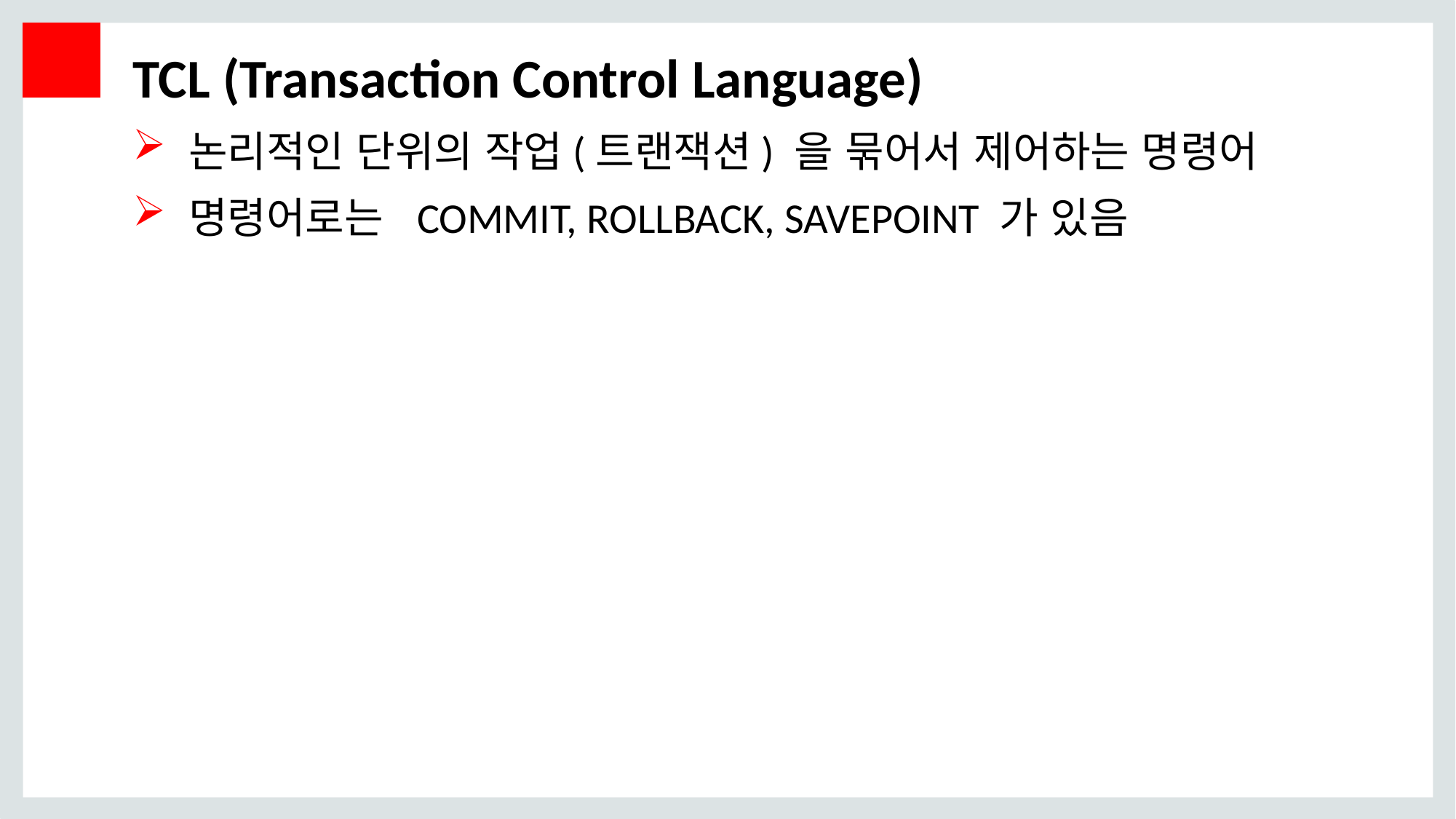

# TCL (Transaction Control Language)
 논리적인 단위의 작업(트랜잭션) 을 묶어서 제어하는 명령어
 명령어로는  COMMIT, ROLLBACK, SAVEPOINT 가 있음